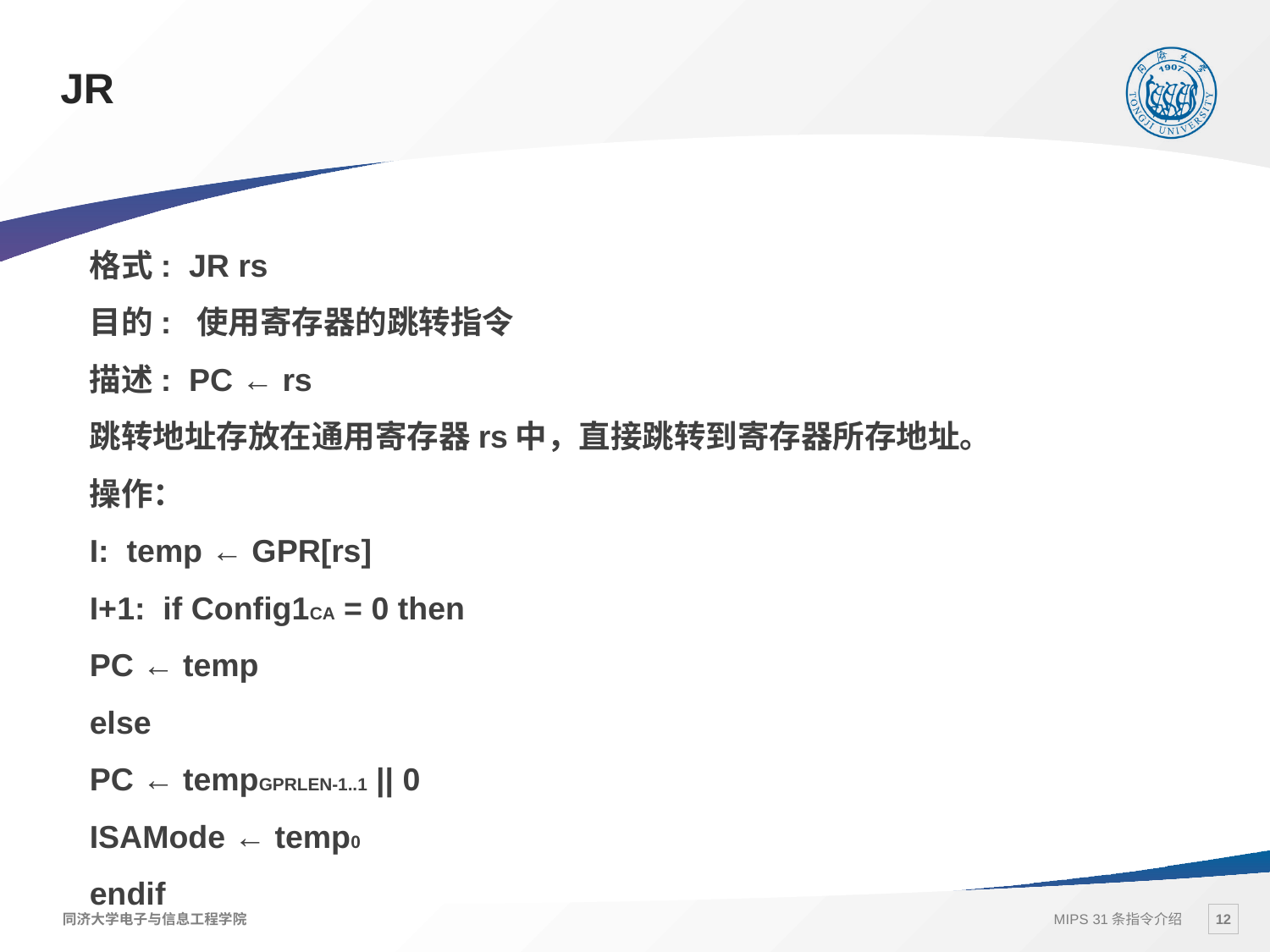

# JR
格式:  JR rs
目的:  使用寄存器的跳转指令
描述:  PC ← rs
跳转地址存放在通用寄存器rs中，直接跳转到寄存器所存地址。
操作：
I:  temp ← GPR[rs]
I+1:  if Config1CA = 0 then
PC ← temp
else
PC ← tempGPRLEN-1..1 || 0
ISAMode ← temp0
endif